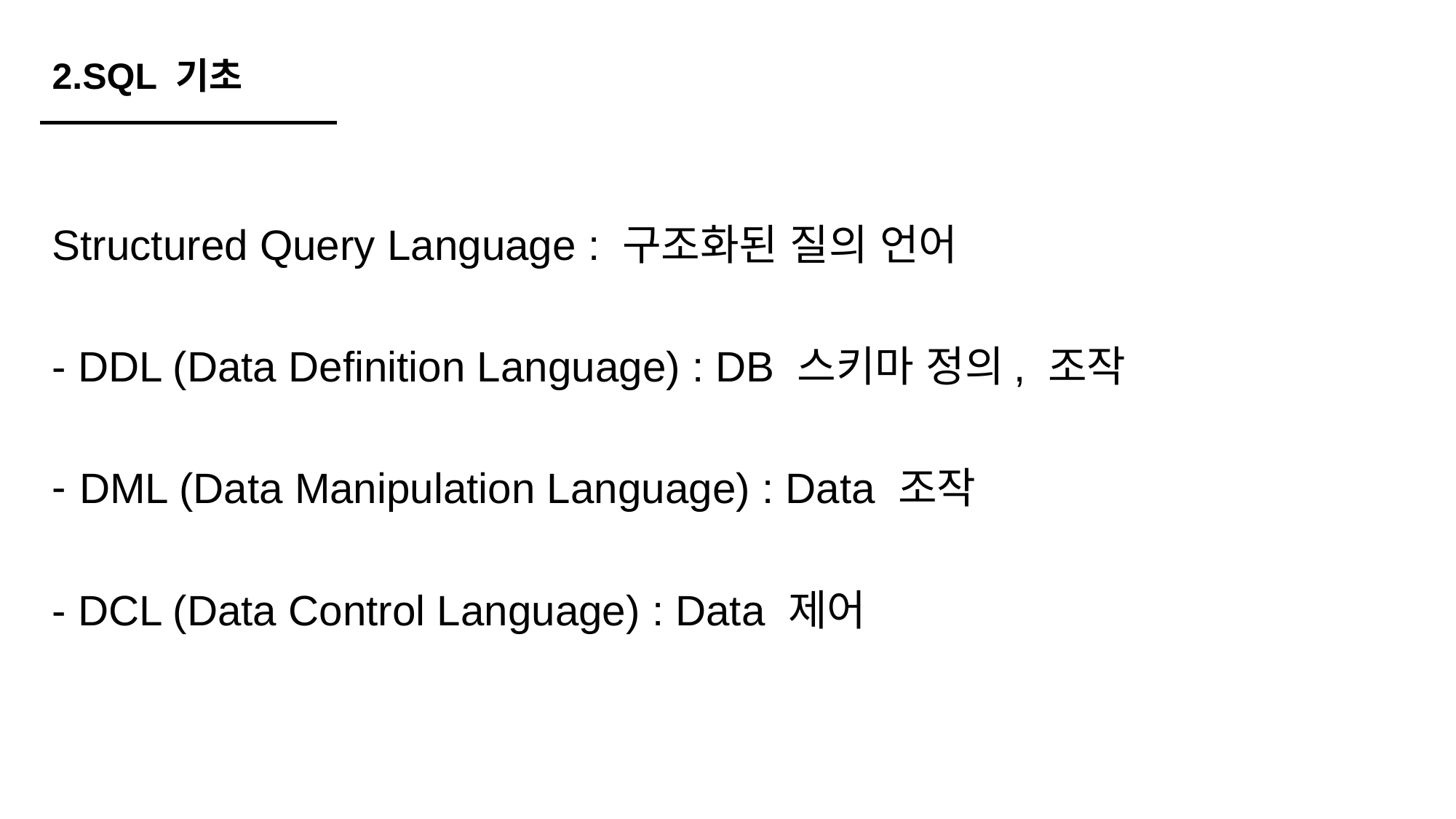

# 2.SQL 기초

Structured Query Language : 구조화된 질의 언어

- DDL (Data Definition Language) : DB 스키마 정의, 조작

DML (Data Manipulation Language) : Data 조작

- DCL (Data Control Language) : Data 제어